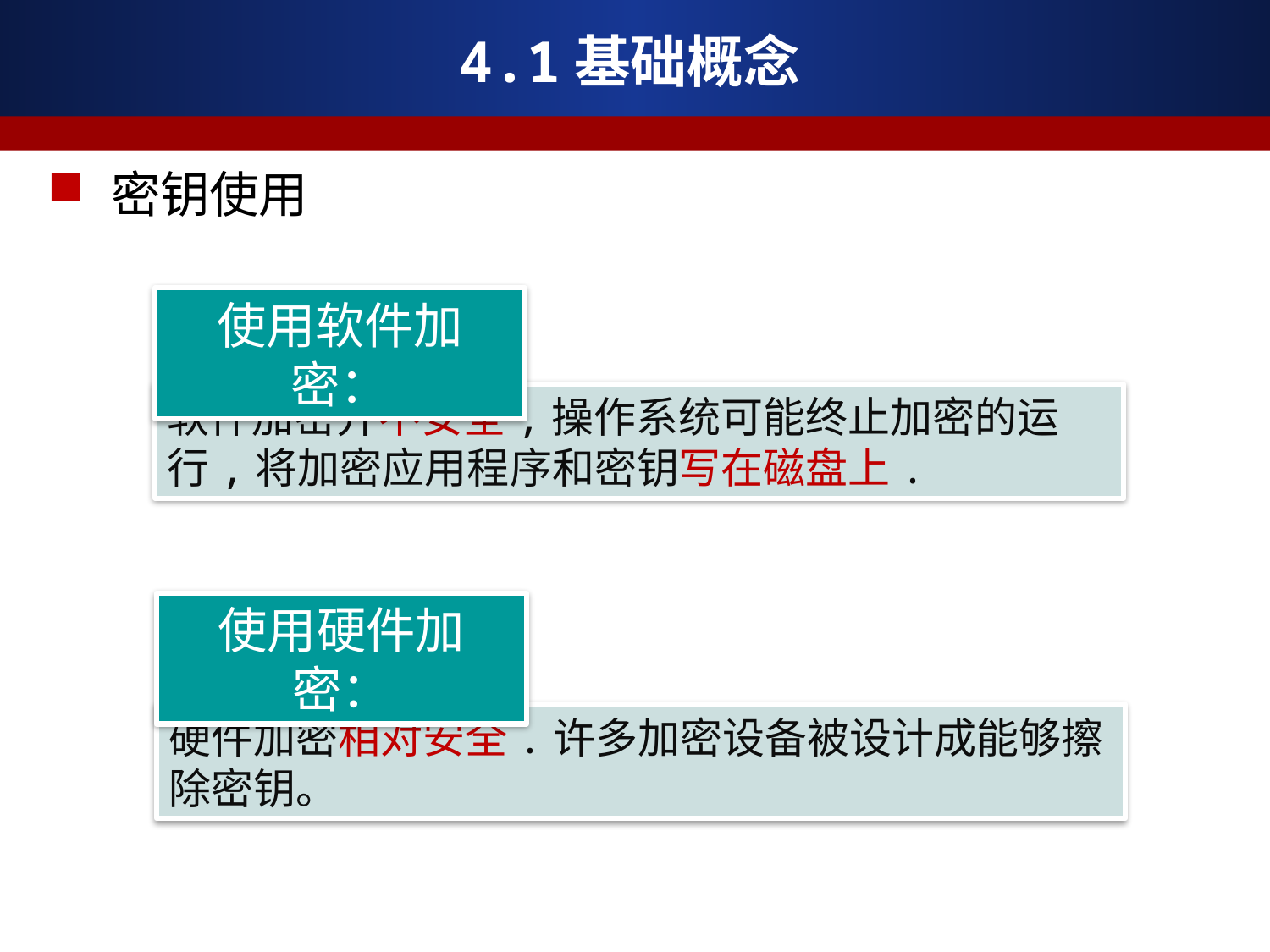

# 4.1基础概念
密钥使用
使用软件加密：
软件加密并不安全,操作系统可能终止加密的运行,将加密应用程序和密钥写在磁盘上.
使用硬件加密：
硬件加密相对安全.许多加密设备被设计成能够擦除密钥。